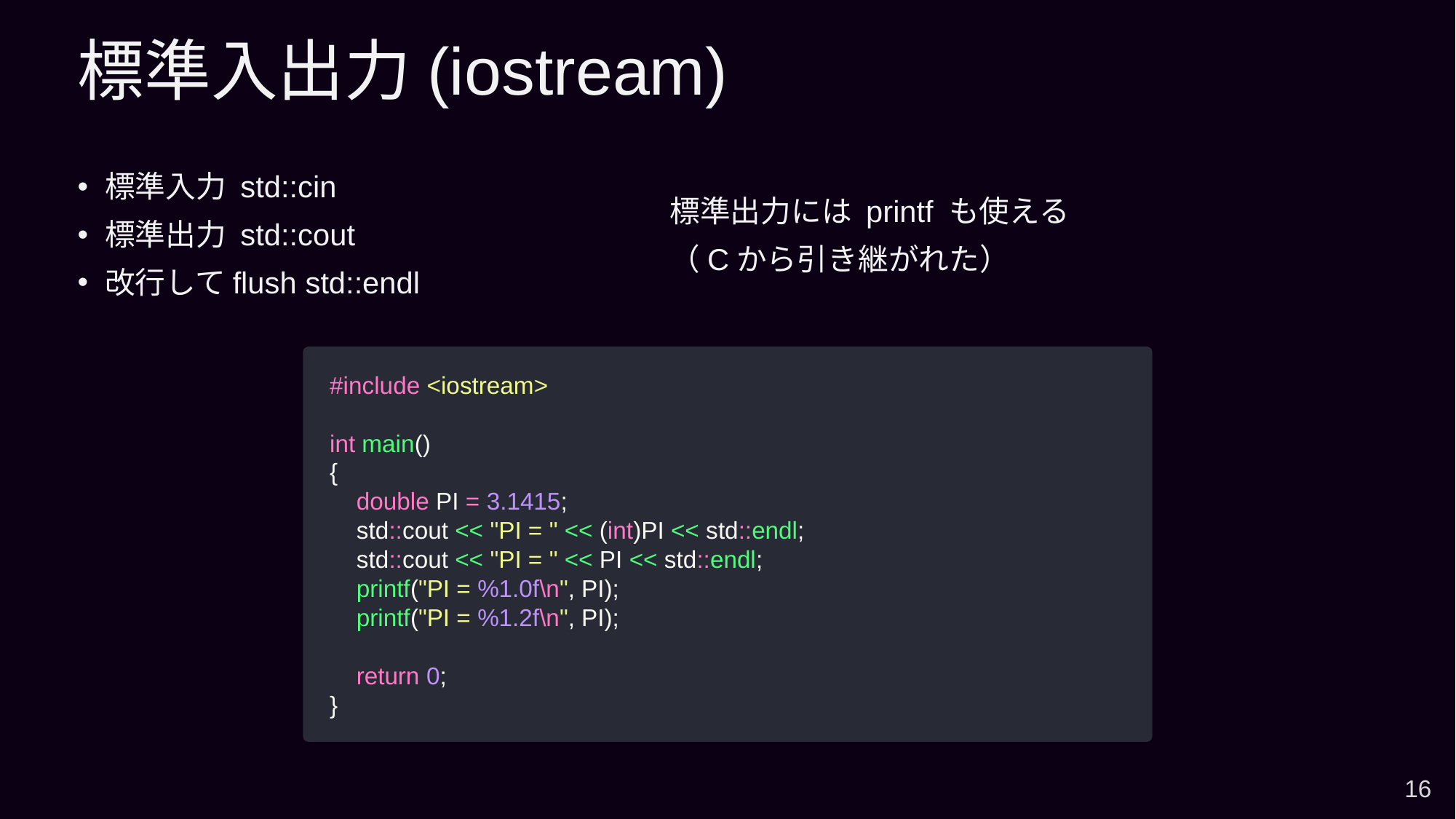

# 標準入出力(iostream)
標準入力 std::cin
標準出力 std::cout
改行してflush std::endl
標準出力には printf も使える
（Cから引き継がれた）

#include <iostream>
int main()
{
    double PI = 3.1415;
    std::cout << "PI = " << (int)PI << std::endl;
    std::cout << "PI = " << PI << std::endl;
    printf("PI = %1.0f\n", PI);
    printf("PI = %1.2f\n", PI);
    return 0;
}
16